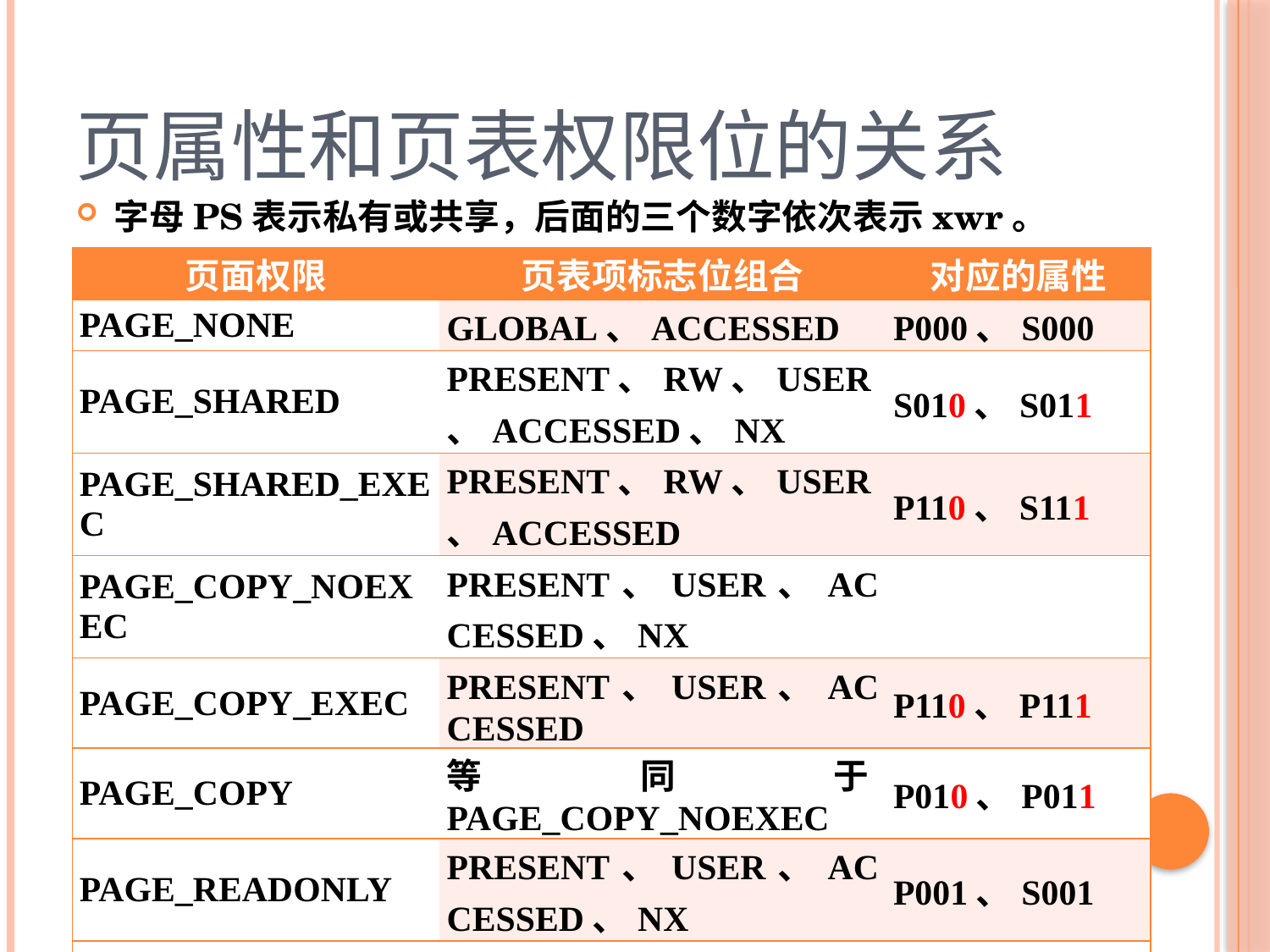

# 页属性和页表权限位的关系
字母PS表示私有或共享，后面的三个数字依次表示xwr。
| 页面权限 | 页表项标志位组合 | 对应的属性 |
| --- | --- | --- |
| PAGE\_NONE | GLOBAL、ACCESSED | P000、S000 |
| PAGE\_SHARED | PRESENT、RW、USER、ACCESSED、NX | S010、S011 |
| PAGE\_SHARED\_EXEC | PRESENT、RW、USER、ACCESSED | P110、S111 |
| PAGE\_COPY\_NOEXEC | PRESENT、USER、ACCESSED、NX |  |
| PAGE\_COPY\_EXEC | PRESENT、USER、ACCESSED | P110、P111 |
| PAGE\_COPY | 等同于PAGE\_COPY\_NOEXEC | P010、P011 |
| PAGE\_READONLY | PRESENT、USER、ACCESSED、NX | P001、S001 |
| PAGE\_READONLY\_EXEC | PRESENT、USER、ACCESSED | P100、P101、S100、S101 |